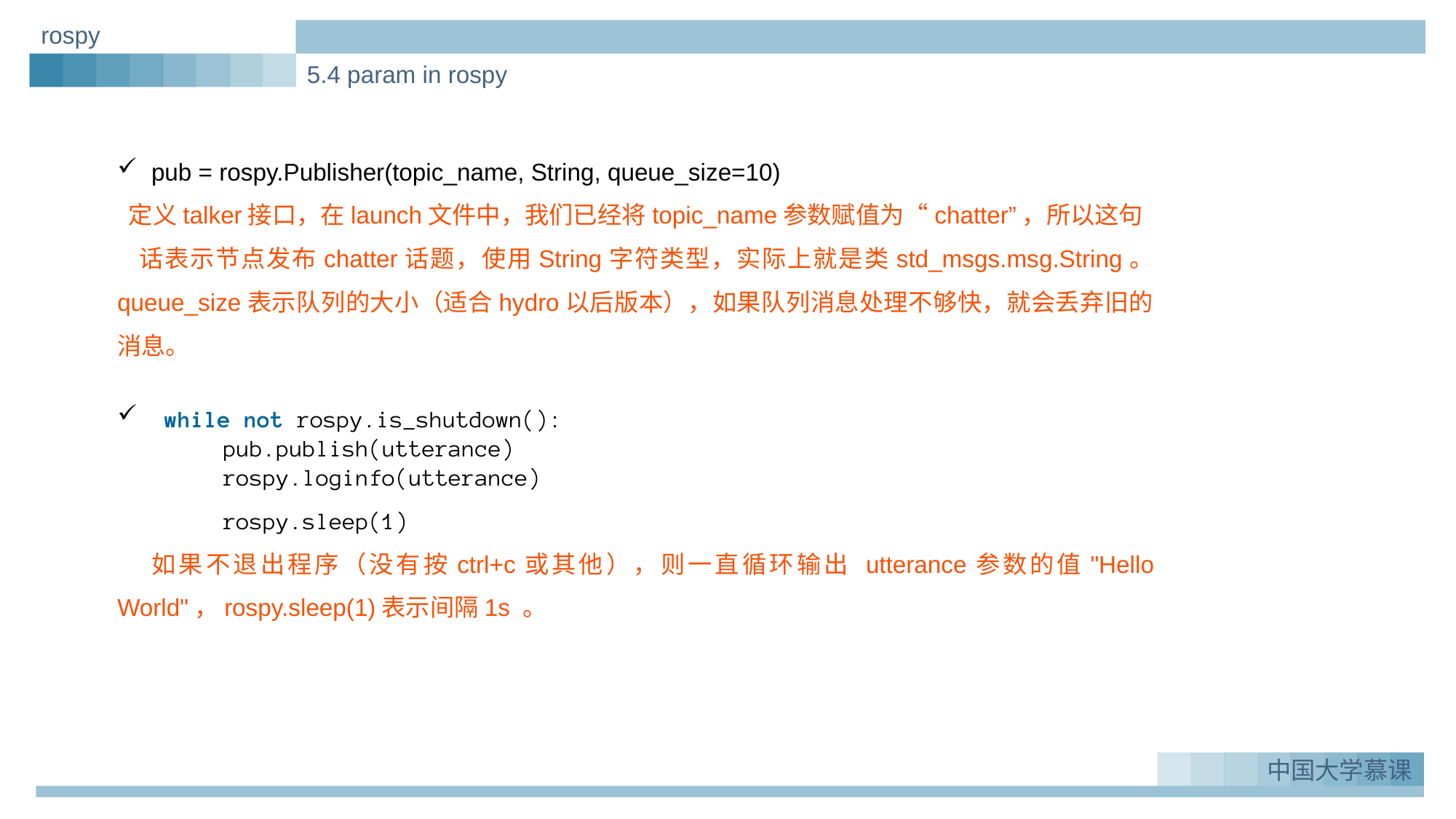

rospy
5.4 param in rospy

pub = rospy.Publisher(topic_name, String, queue_size=10)
 定义talker接口，在launch文件中，我们已经将topic_name参数赋值为“chatter”，所以这句      话表示节点发布chatter话题，使用String字符类型，实际上就是类std_msgs.msg.String。 queue_size表示队列的大小（适合hydro以后版本），如果队列消息处理不够快，就会丢弃旧的消息。

 while not rospy.is_shutdown():
        pub.publish(utterance)
        rospy.loginfo(utterance)
        rospy.sleep(1)
   如果不退出程序（没有按ctrl+c或其他），则一直循环输出 utterance参数的值"Hello World"，rospy.sleep(1)表示间隔1s 。
实例一：Greeting_demo
1.
中国大学慕课